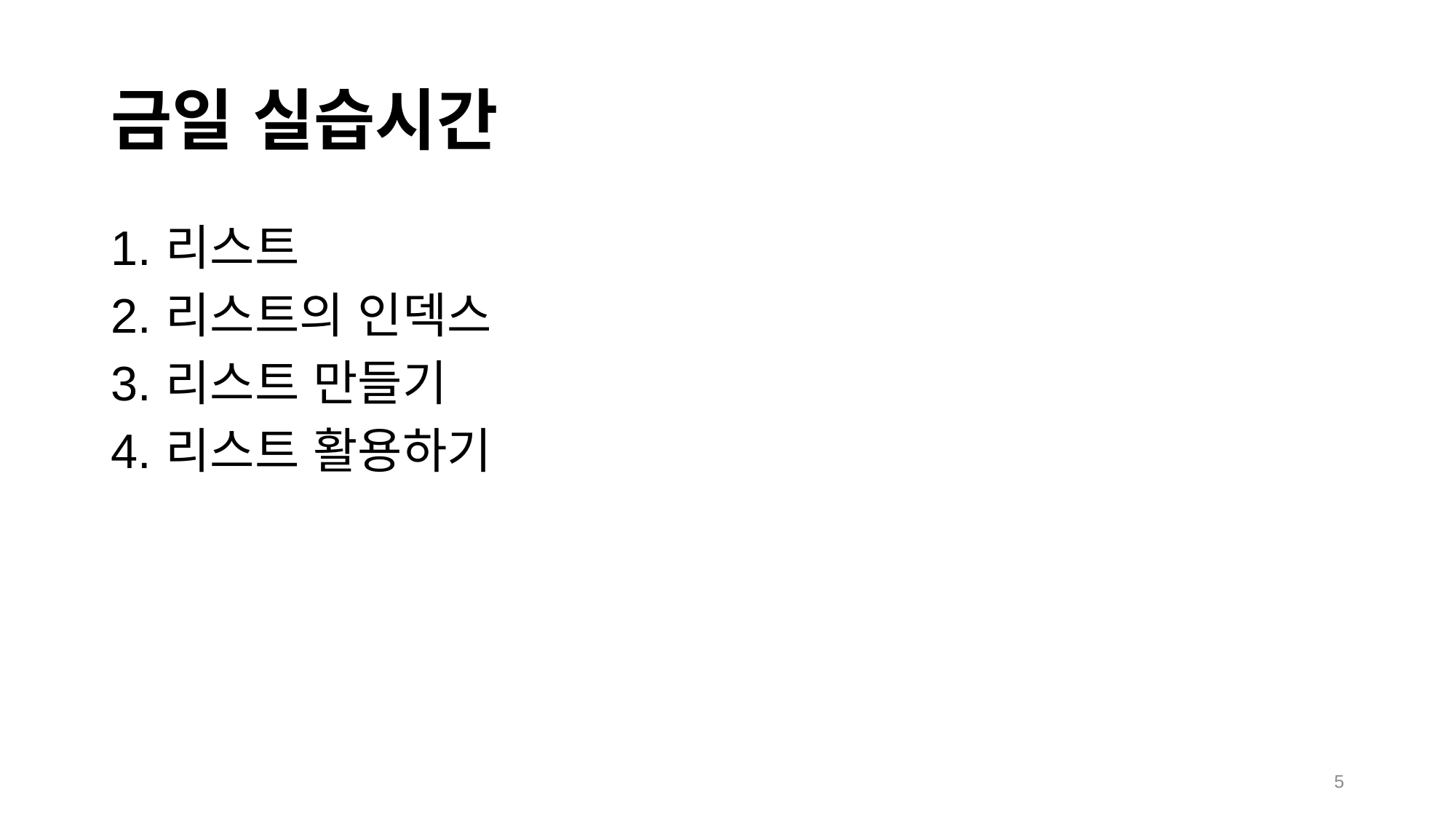

# 금일 실습시간
리스트
리스트의 인덱스
리스트 만들기
리스트 활용하기
5